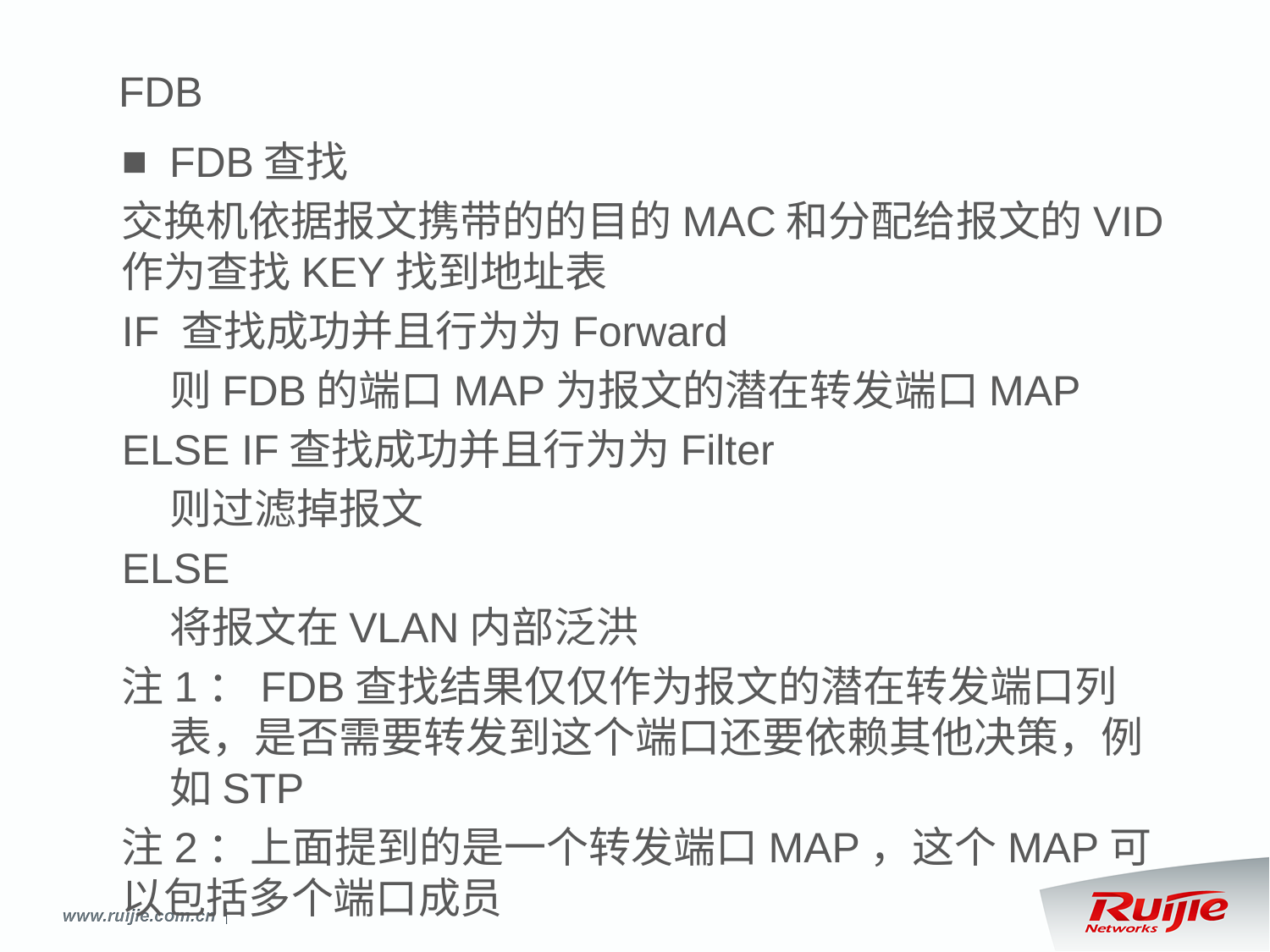

# FDB
FDB查找
交换机依据报文携带的的目的MAC和分配给报文的VID作为查找KEY找到地址表
IF 查找成功并且行为为Forward
	则FDB的端口MAP为报文的潜在转发端口MAP
ELSE IF查找成功并且行为为Filter
	则过滤掉报文
ELSE
	将报文在VLAN内部泛洪
注1：FDB查找结果仅仅作为报文的潜在转发端口列表，是否需要转发到这个端口还要依赖其他决策，例如STP
注2：上面提到的是一个转发端口MAP，这个MAP可以包括多个端口成员